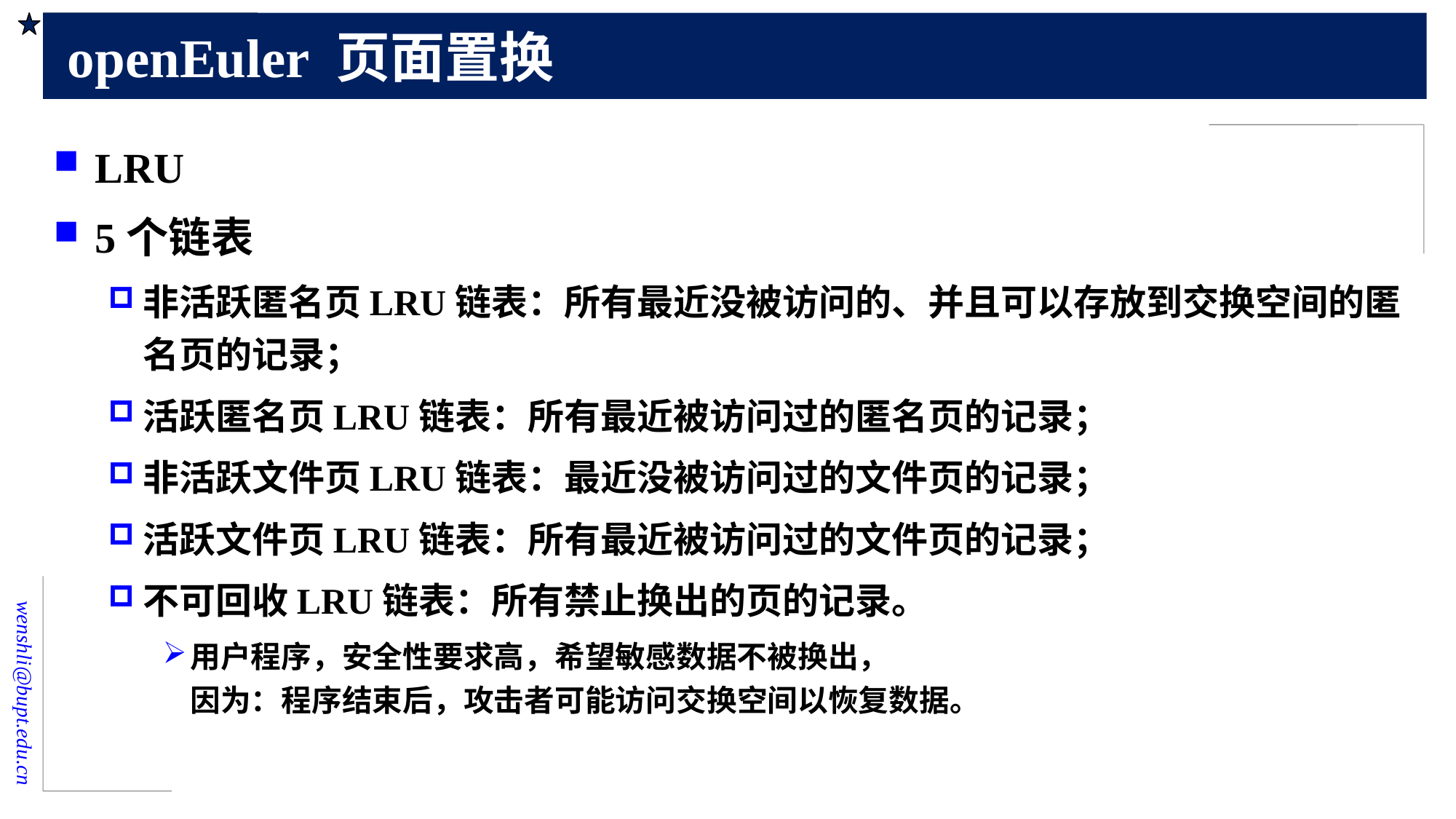

# openEuler 页面置换
LRU
5个链表
非活跃匿名页LRU链表：所有最近没被访问的、并且可以存放到交换空间的匿名页的记录；
活跃匿名页LRU链表：所有最近被访问过的匿名页的记录；
非活跃文件页LRU链表：最近没被访问过的文件页的记录；
活跃文件页LRU链表：所有最近被访问过的文件页的记录；
不可回收LRU链表：所有禁止换出的页的记录。
用户程序，安全性要求高，希望敏感数据不被换出，
因为：程序结束后，攻击者可能访问交换空间以恢复数据。

112